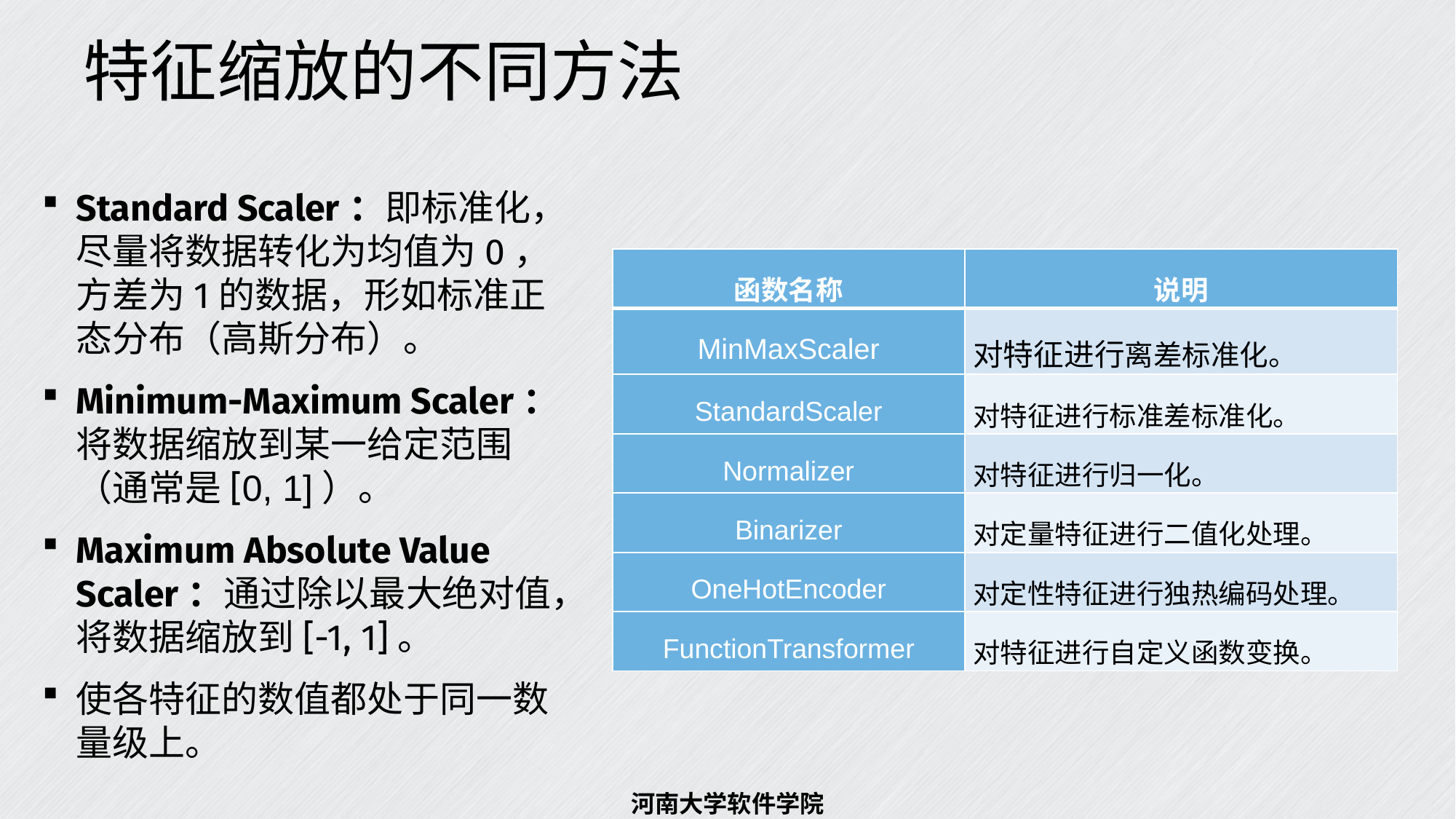

# 特征缩放的不同方法
Standard Scaler：即标准化，尽量将数据转化为均值为0，方差为1的数据，形如标准正态分布（高斯分布）。
Minimum-Maximum Scaler：将数据缩放到某一给定范围（通常是[0, 1]）。
Maximum Absolute Value Scaler：通过除以最大绝对值，将数据缩放到[-1, 1]。
使各特征的数值都处于同一数量级上。
| 函数名称 | 说明 |
| --- | --- |
| MinMaxScaler | 对特征进行离差标准化。 |
| StandardScaler | 对特征进行标准差标准化。 |
| Normalizer | 对特征进行归一化。 |
| Binarizer | 对定量特征进行二值化处理。 |
| OneHotEncoder | 对定性特征进行独热编码处理。 |
| FunctionTransformer | 对特征进行自定义函数变换。 |